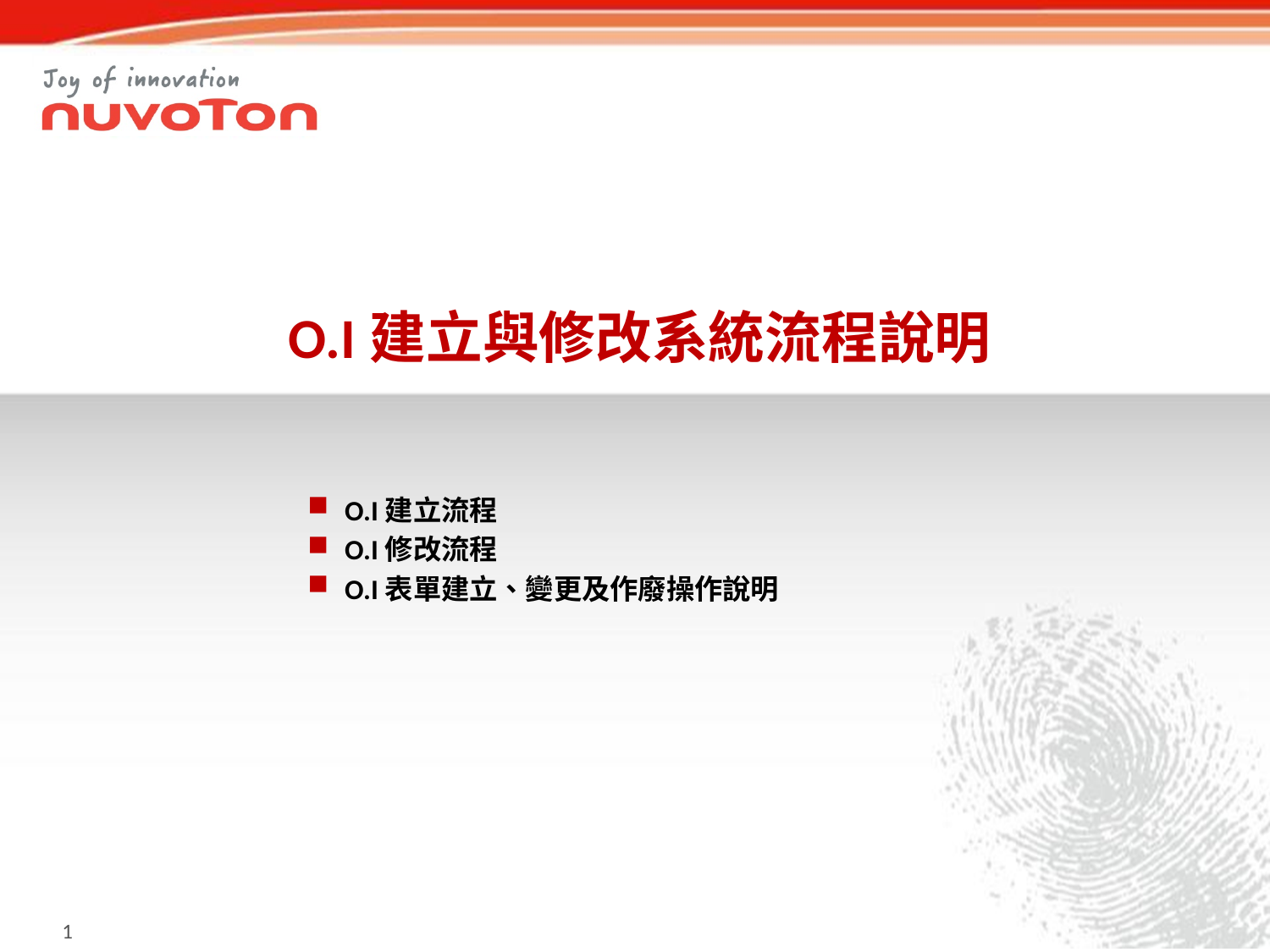

# O.I建立與修改系統流程說明
O.I建立流程
O.I修改流程
O.I表單建立、變更及作廢操作說明

1